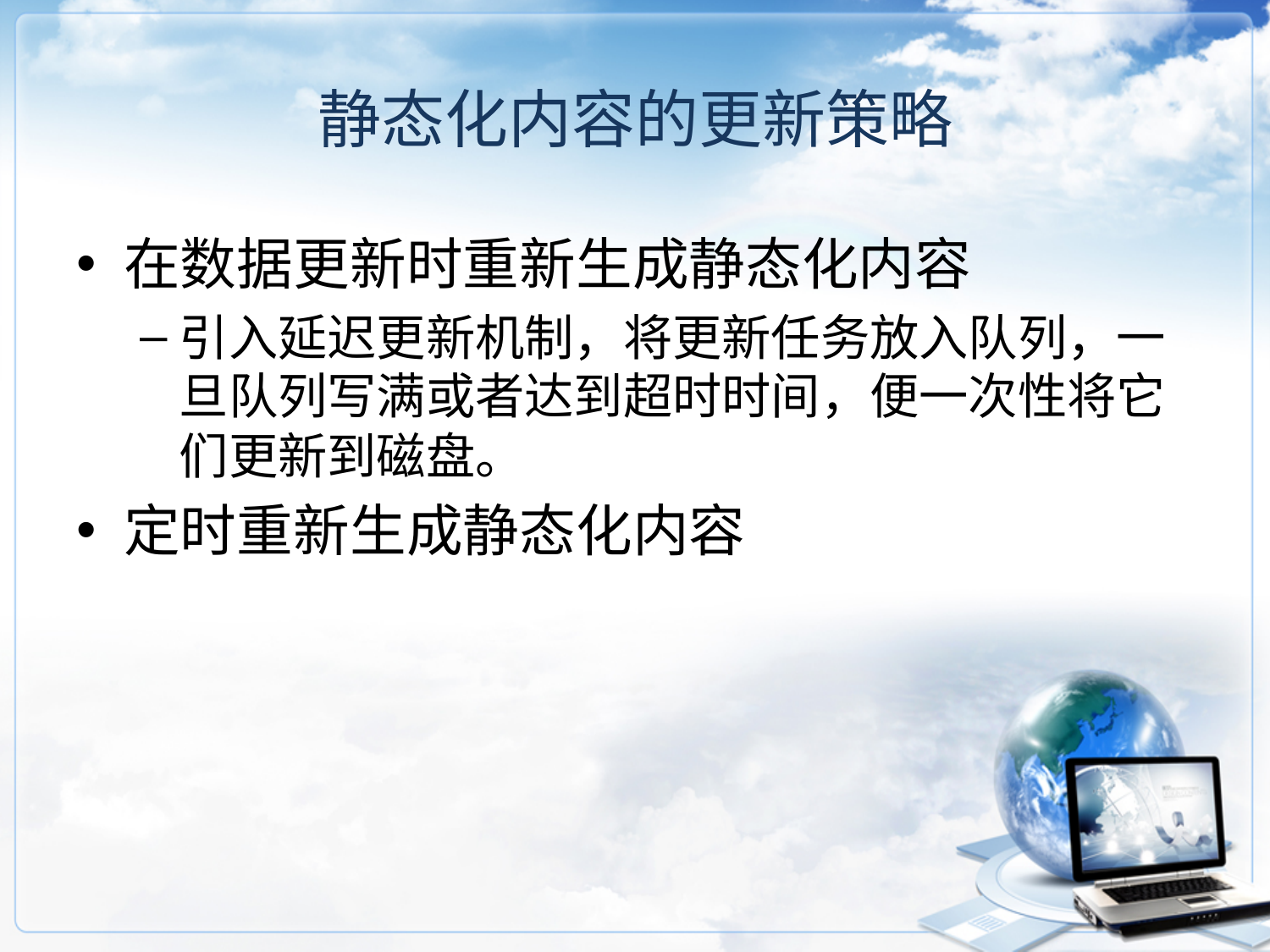

# 静态化内容的更新策略
在数据更新时重新生成静态化内容
引入延迟更新机制，将更新任务放入队列，一旦队列写满或者达到超时时间，便一次性将它们更新到磁盘。
定时重新生成静态化内容